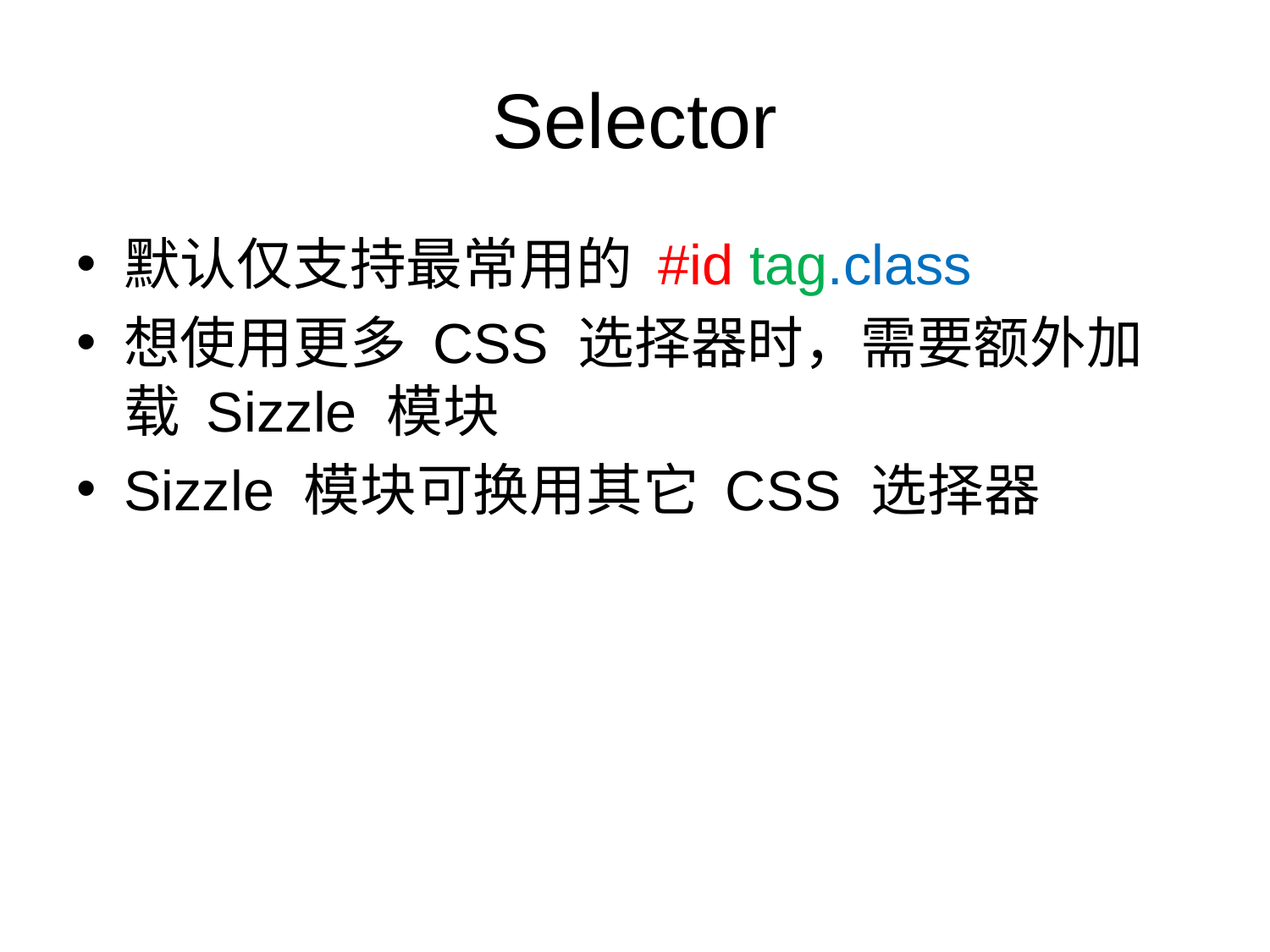

# Selector
默认仅支持最常用的 #id tag.class
想使用更多 CSS 选择器时，需要额外加载 Sizzle 模块
Sizzle 模块可换用其它 CSS 选择器